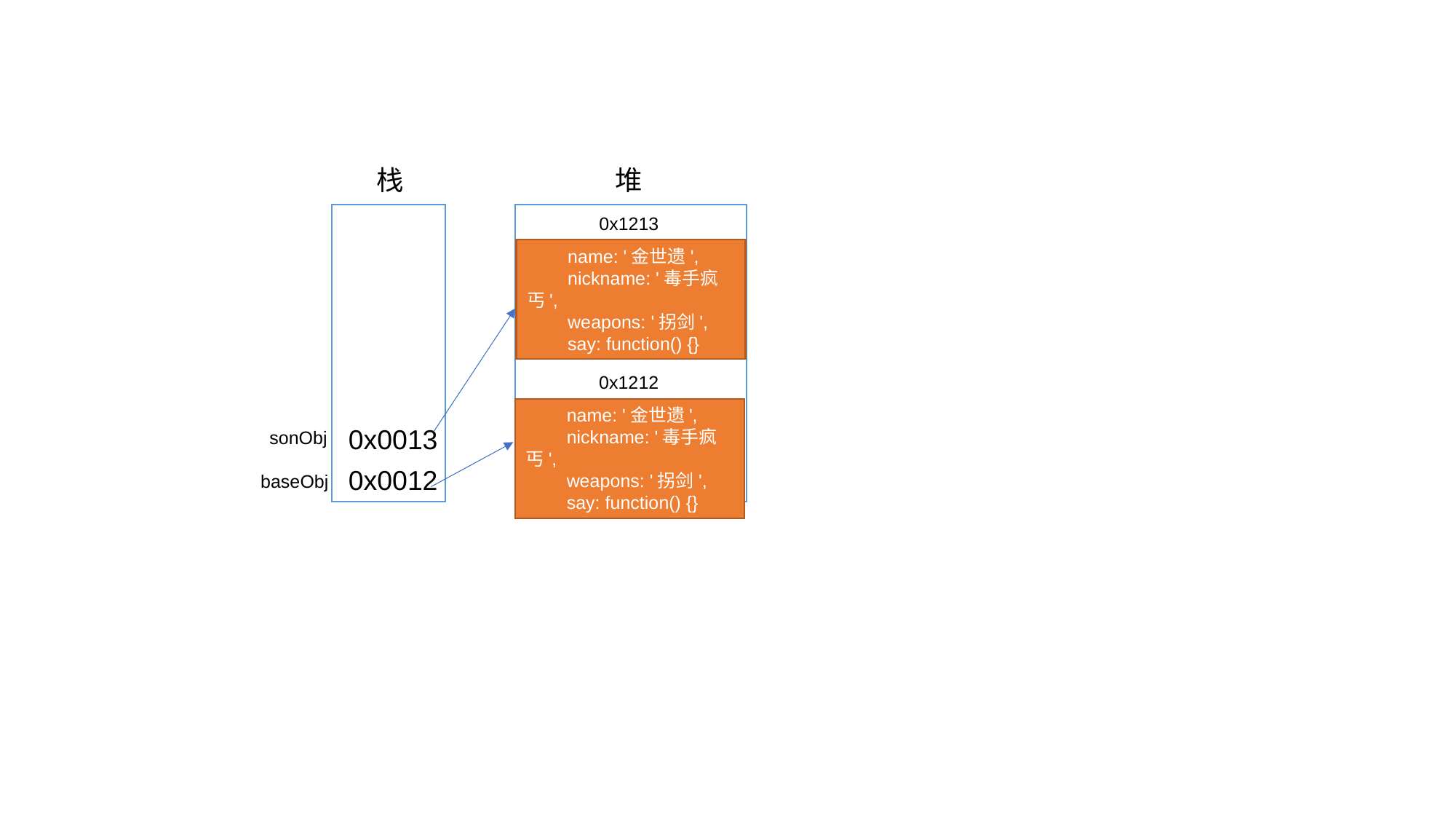

#
栈
堆

0x1213
        name: '金世遗',
        nickname: '毒手疯丐',
        weapons: '拐剑',
        say: function() {}
0x1212
        name: '金世遗',
        nickname: '毒手疯丐',
        weapons: '拐剑',
        say: function() {}
0x0013
sonObj
0x0012
baseObj